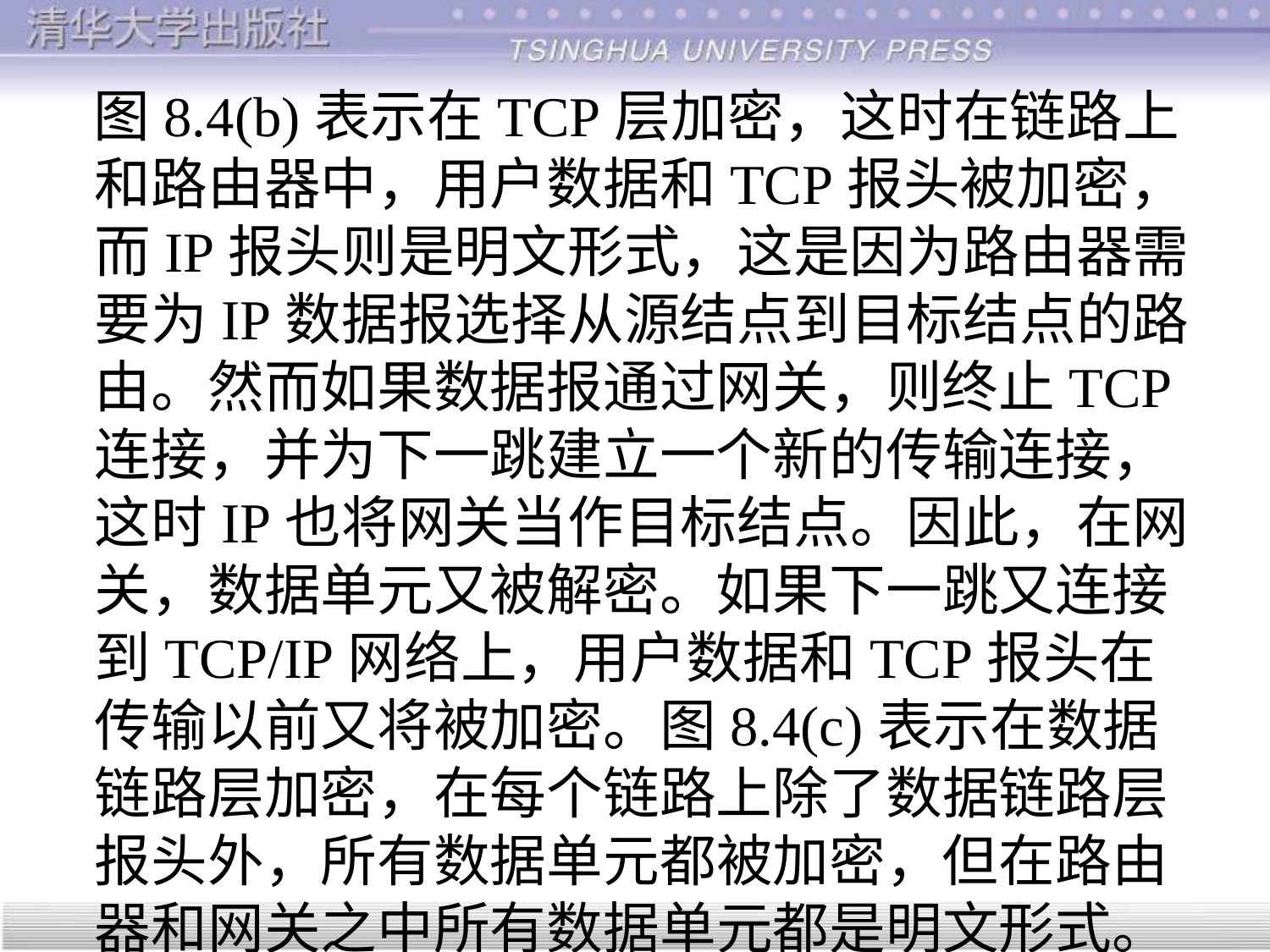

图8.4(b)表示在TCP层加密，这时在链路上和路由器中，用户数据和TCP报头被加密，而IP报头则是明文形式，这是因为路由器需要为IP数据报选择从源结点到目标结点的路由。然而如果数据报通过网关，则终止TCP连接，并为下一跳建立一个新的传输连接，这时IP也将网关当作目标结点。因此，在网关，数据单元又被解密。如果下一跳又连接到TCP/IP网络上，用户数据和TCP报头在传输以前又将被加密。图8.4(c)表示在数据链路层加密，在每个链路上除了数据链路层报头外，所有数据单元都被加密，但在路由器和网关之中所有数据单元都是明文形式。